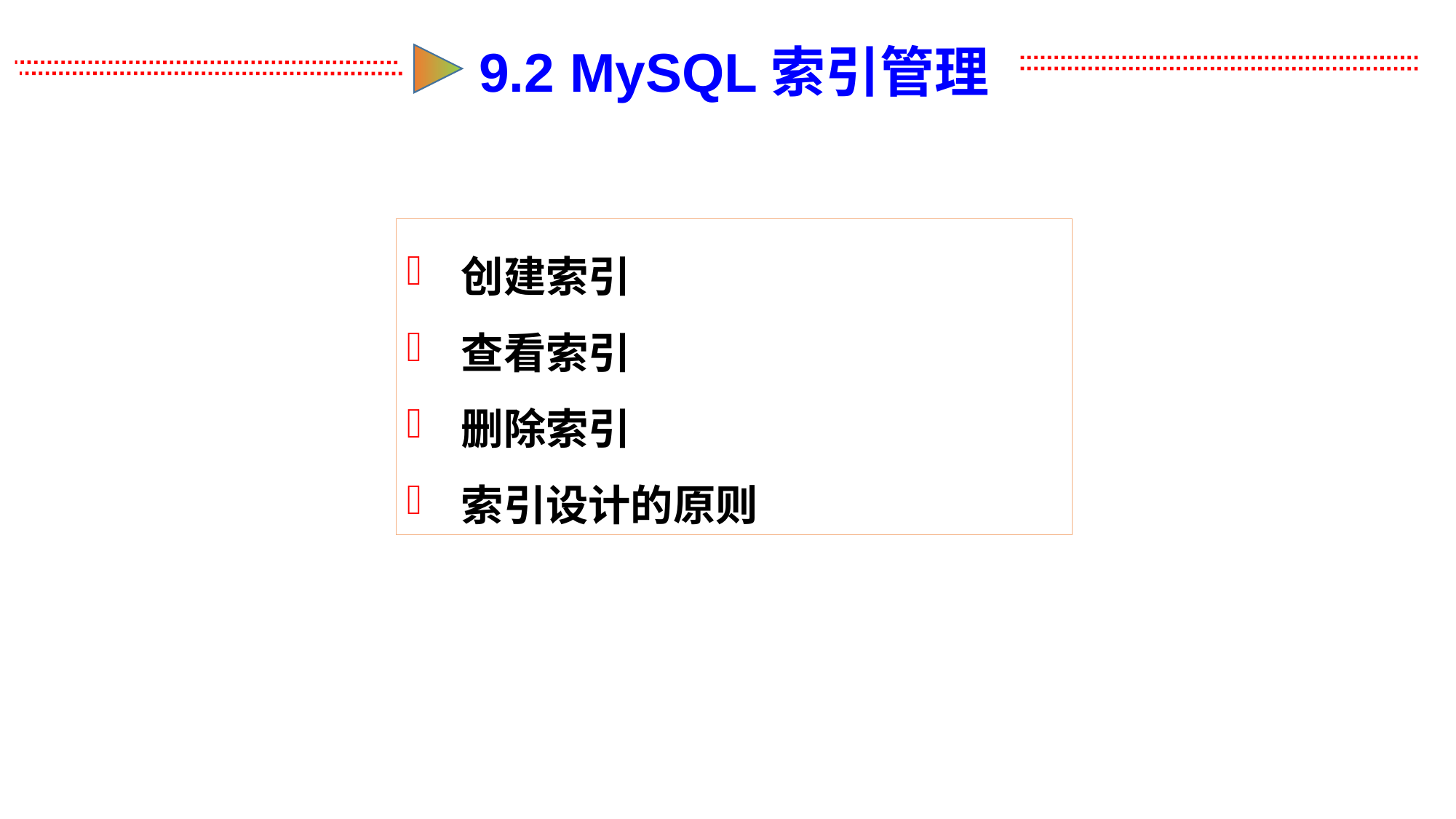

9.2 MySQL索引管理

创建索引
查看索引
删除索引
索引设计的原则
35